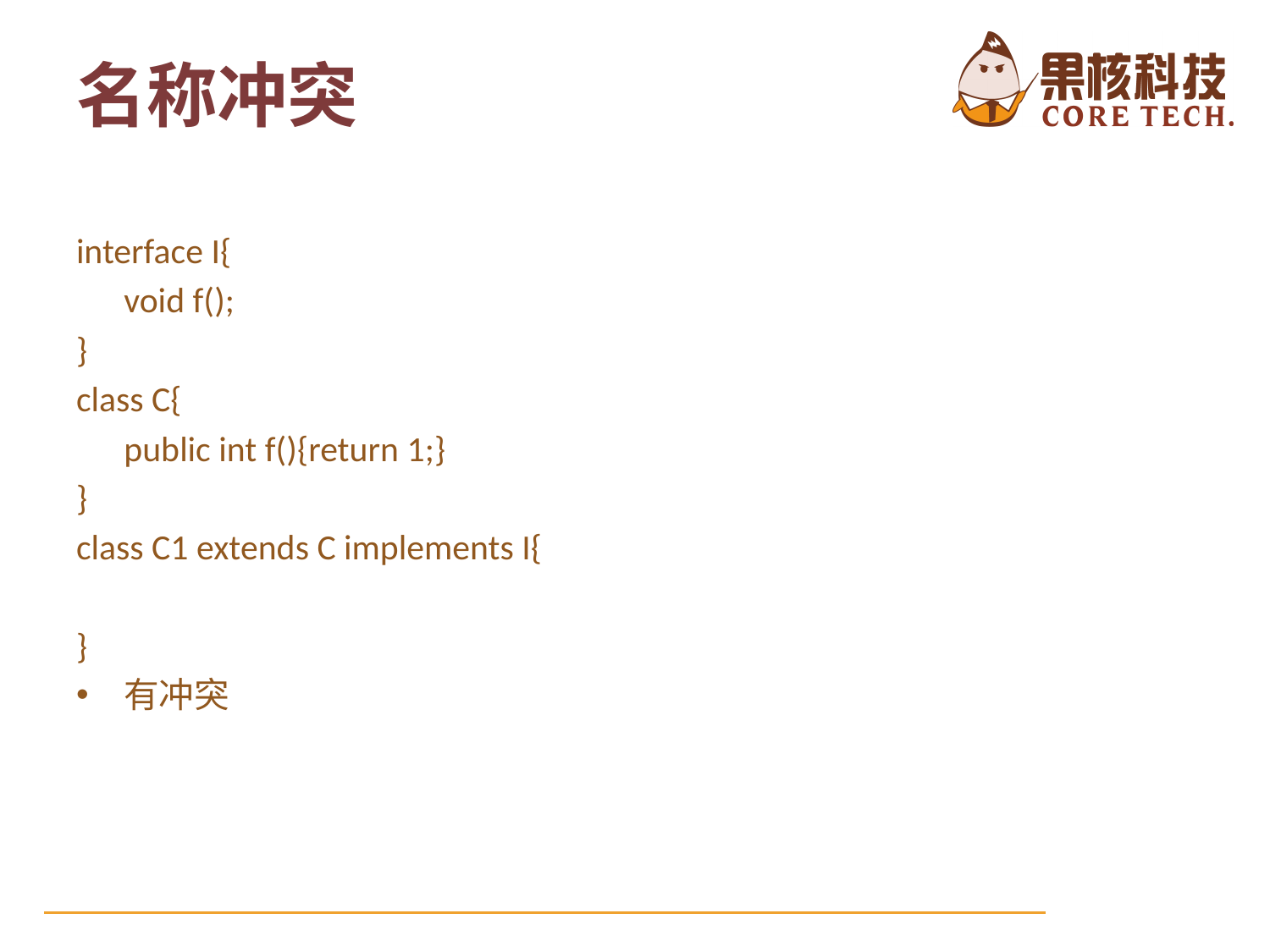

名称冲突
interface I{
	void f();
}
class C{
	public int f(){return 1;}
}
class C1 extends C implements I{

}
有冲突